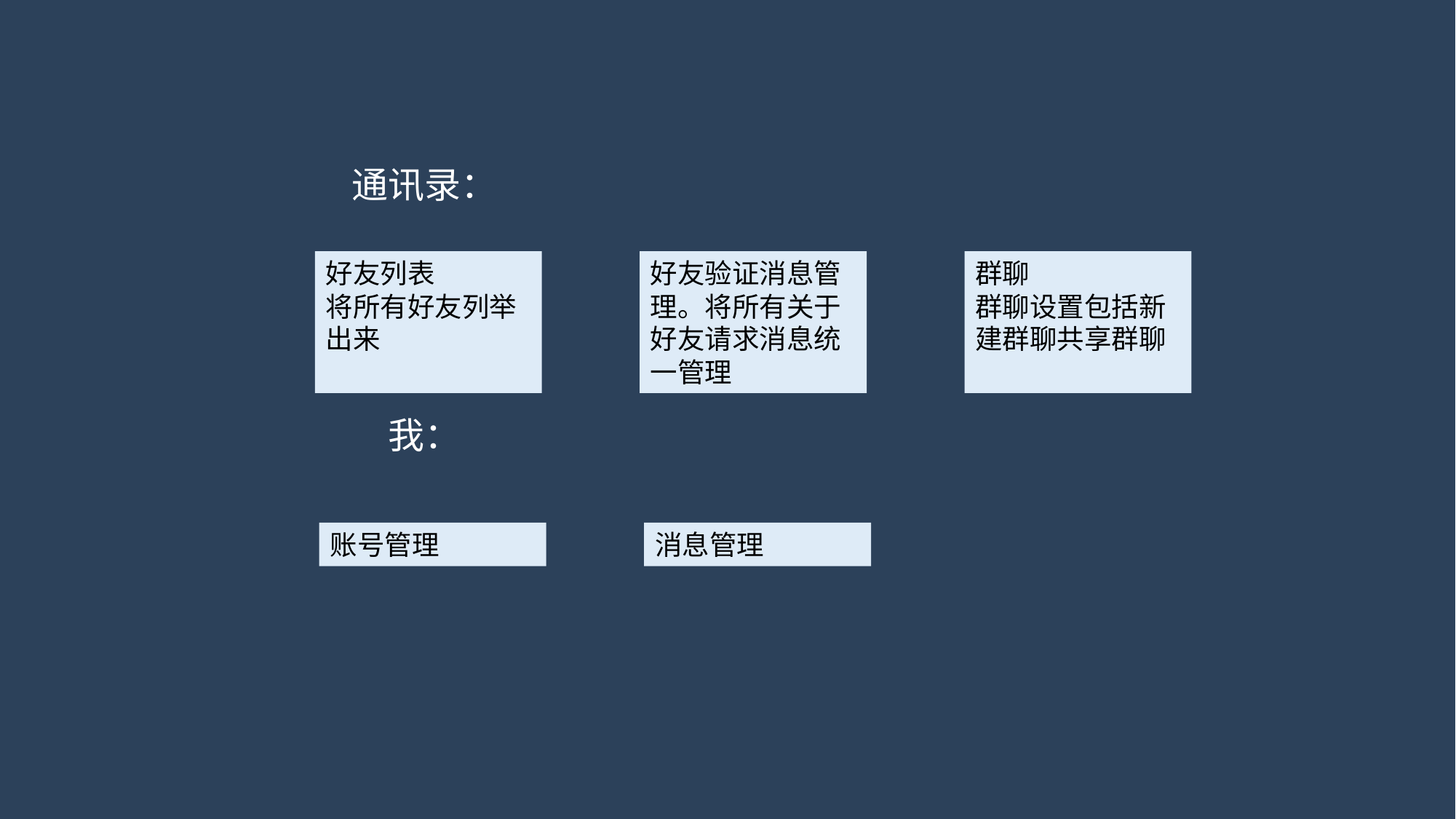

通讯录：
好友列表
将所有好友列举出来

好友验证消息管理。将所有关于好友请求消息统一管理
群聊
群聊设置包括新建群聊共享群聊

我：
账号管理
消息管理